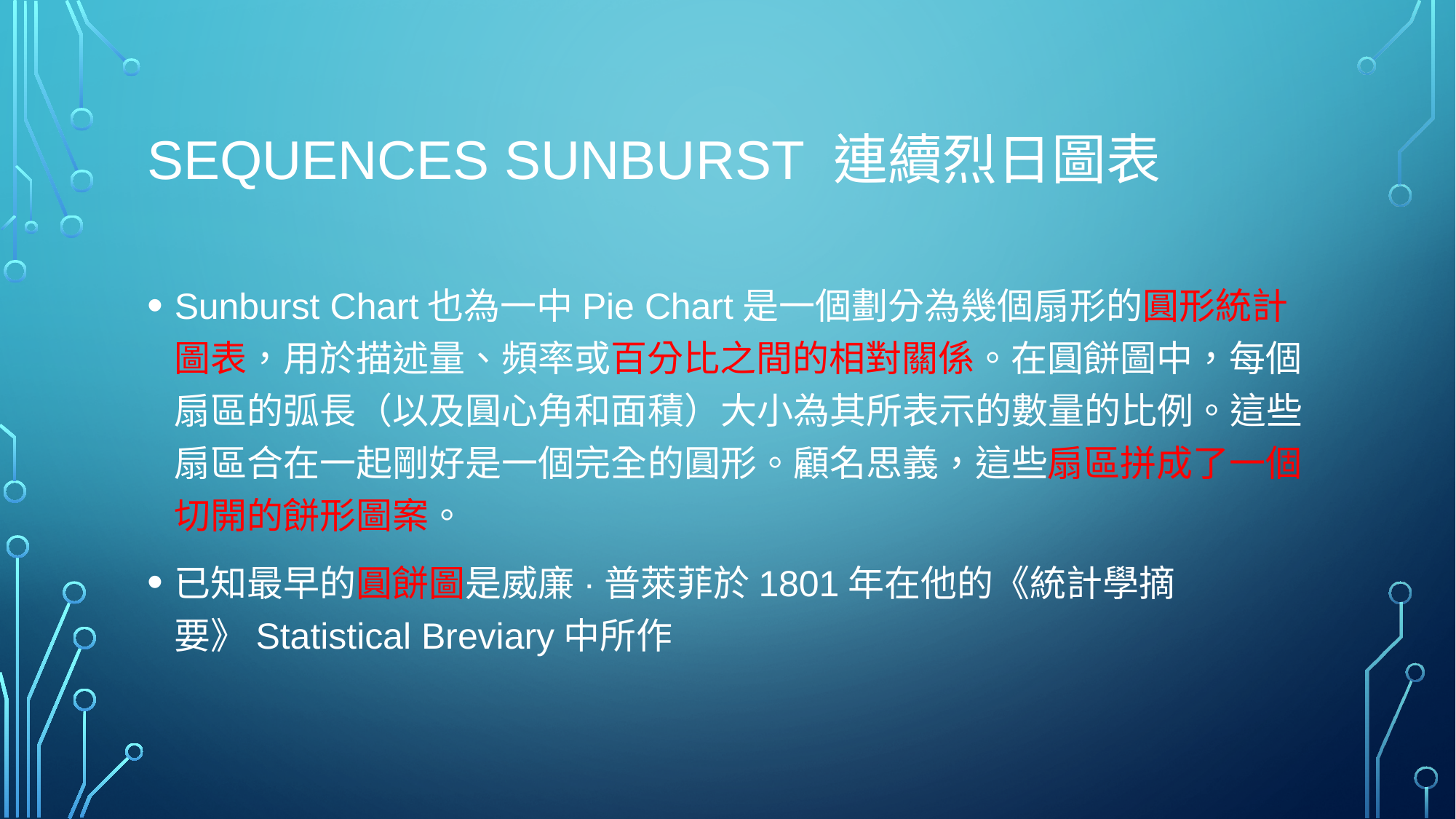

# Sequences sunburst 連續烈日圖表
Sunburst Chart也為一中Pie Chart是一個劃分為幾個扇形的圓形統計圖表，用於描述量、頻率或百分比之間的相對關係。在圓餅圖中，每個扇區的弧長（以及圓心角和面積）大小為其所表示的數量的比例。這些扇區合在一起剛好是一個完全的圓形。顧名思義，這些扇區拼成了一個切開的餅形圖案。
已知最早的圓餅圖是威廉·普萊菲於1801年在他的《統計學摘要》Statistical Breviary中所作